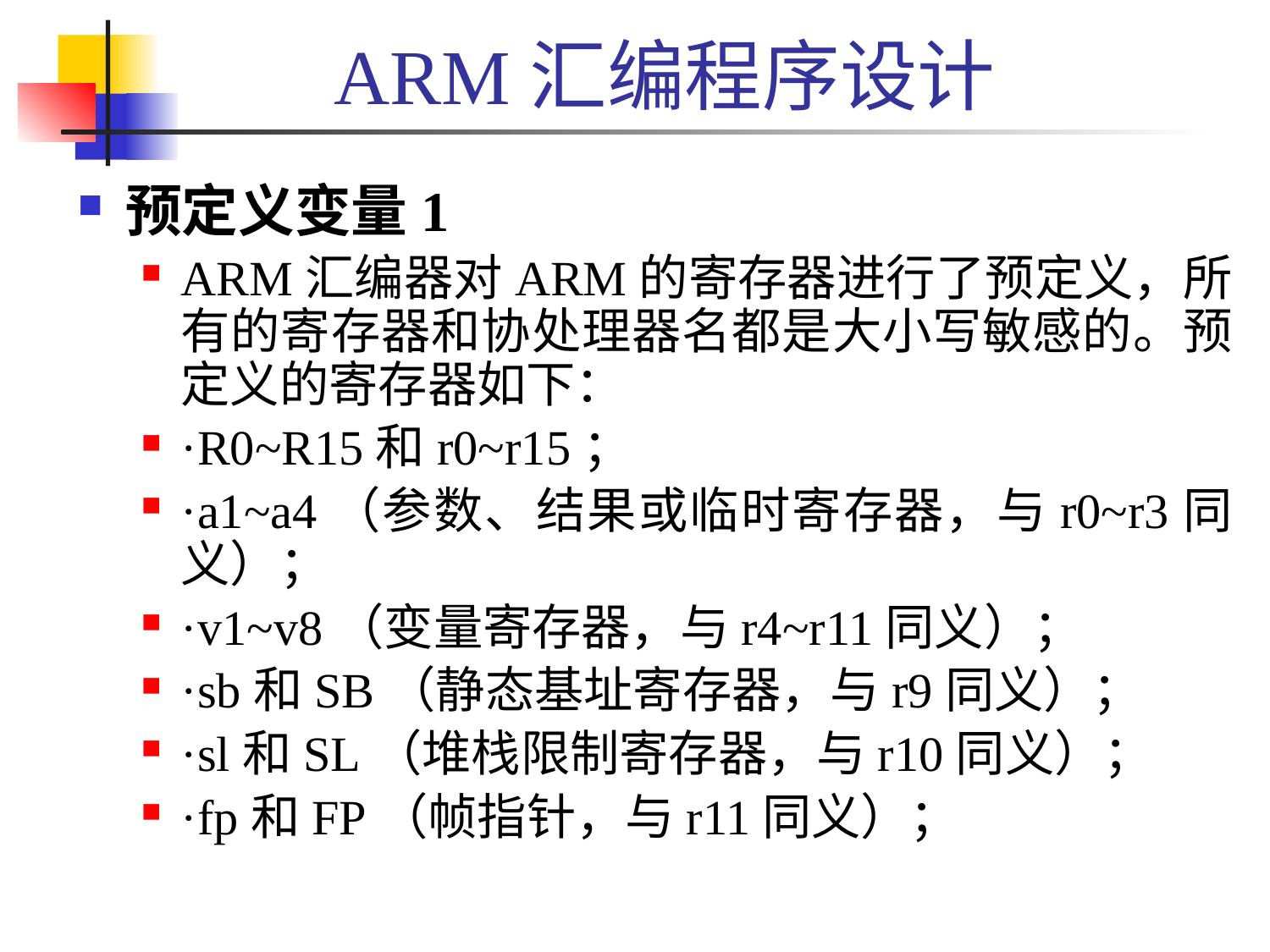

# ARM汇编程序设计
预定义变量1
ARM汇编器对ARM的寄存器进行了预定义，所有的寄存器和协处理器名都是大小写敏感的。预定义的寄存器如下：
·R0~R15和r0~r15；
·a1~a4（参数、结果或临时寄存器，与r0~r3同义）；
·v1~v8（变量寄存器，与r4~r11同义）；
·sb和SB（静态基址寄存器，与r9同义）；
·sl和SL（堆栈限制寄存器，与r10同义）；
·fp和FP（帧指针，与r11同义）；